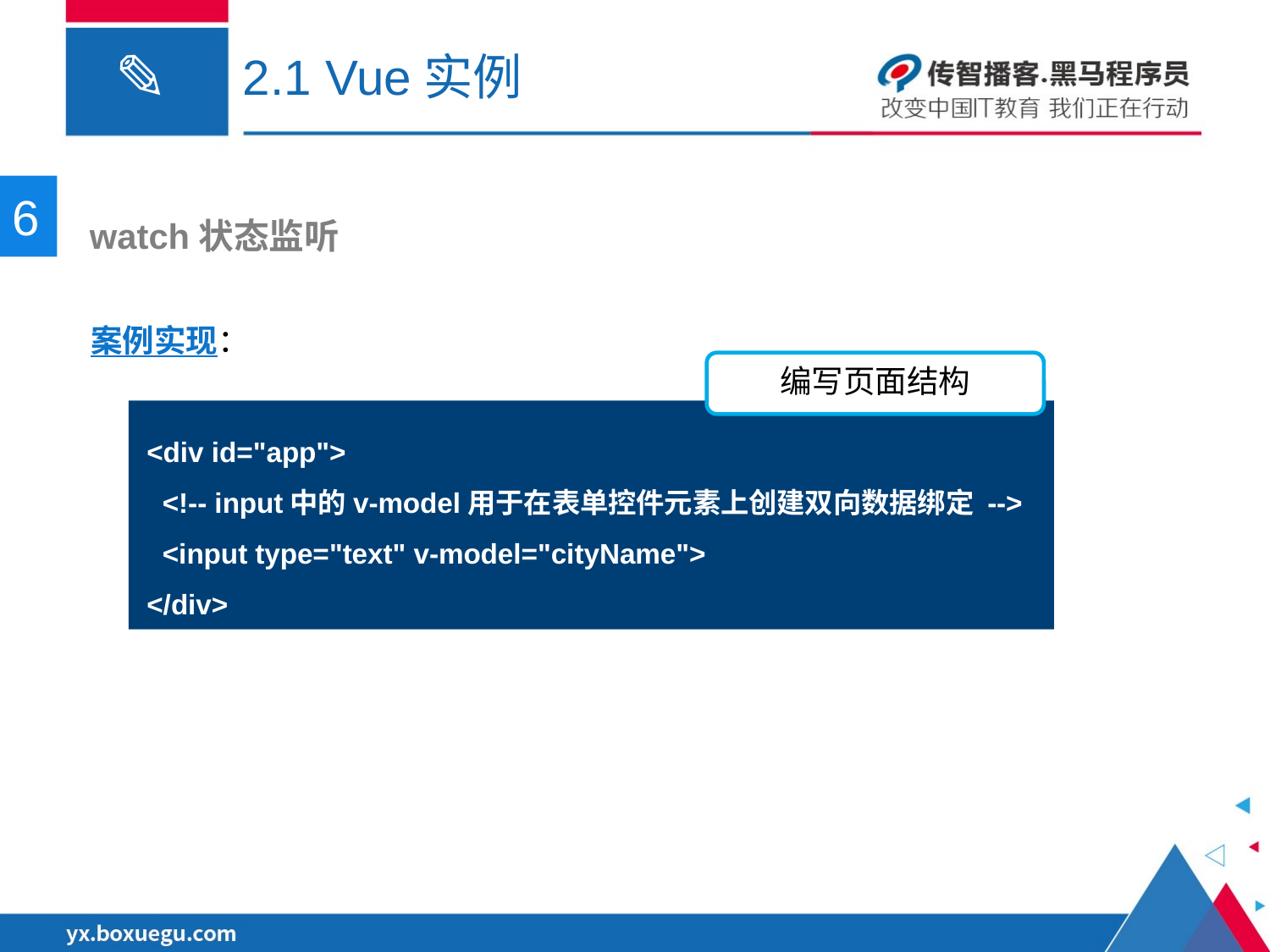

# 2.1 Vue实例

6
  watch状态监听
案例实现：
编写页面结构

<div id="app">
  <!-- input中的v-model用于在表单控件元素上创建双向数据绑定 -->
  <input type="text" v-model="cityName">
</div>